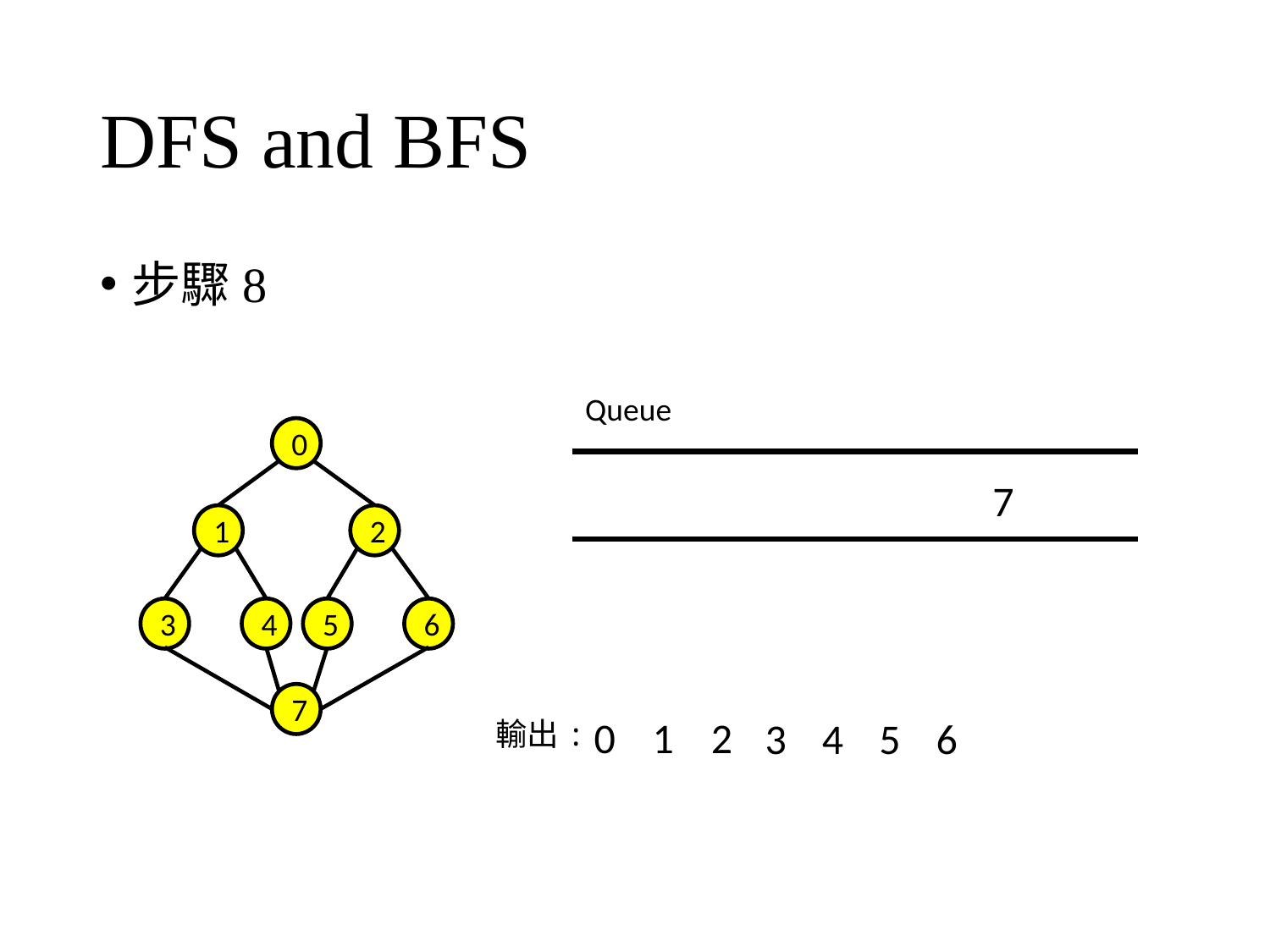

# DFS and BFS
步驟8
Queue
0
1
2
3
4
5
6
7
7
0
1
2
6
5
3
4
輸出: